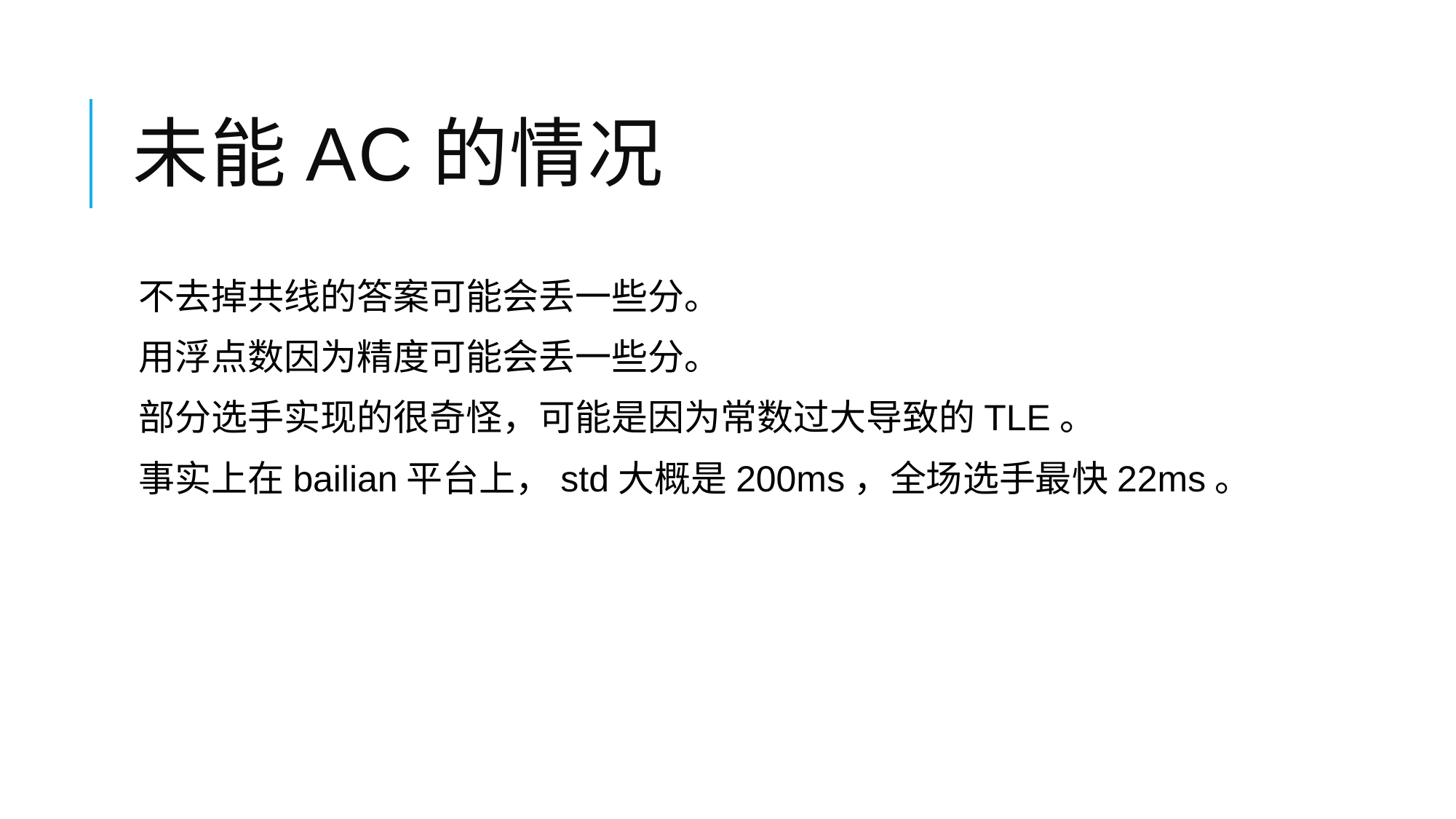

# 未能AC的情况
不去掉共线的答案可能会丢一些分。
用浮点数因为精度可能会丢一些分。
部分选手实现的很奇怪，可能是因为常数过大导致的TLE。
事实上在bailian平台上，std大概是200ms，全场选手最快22ms。